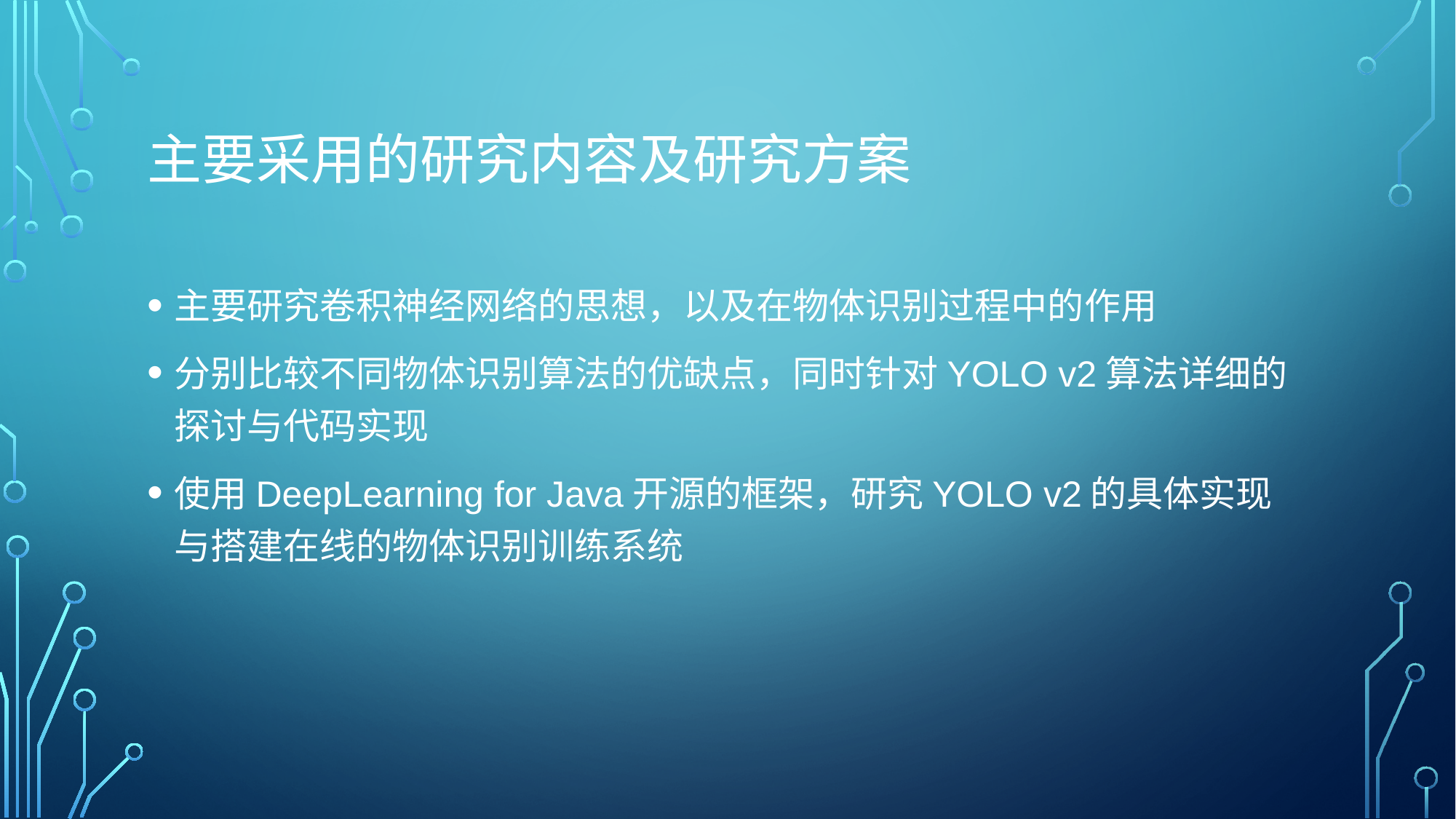

# 主要采用的研究内容及研究方案
主要研究卷积神经网络的思想，以及在物体识别过程中的作用
分别比较不同物体识别算法的优缺点，同时针对YOLO v2算法详细的探讨与代码实现
使用DeepLearning for Java开源的框架，研究YOLO v2的具体实现与搭建在线的物体识别训练系统